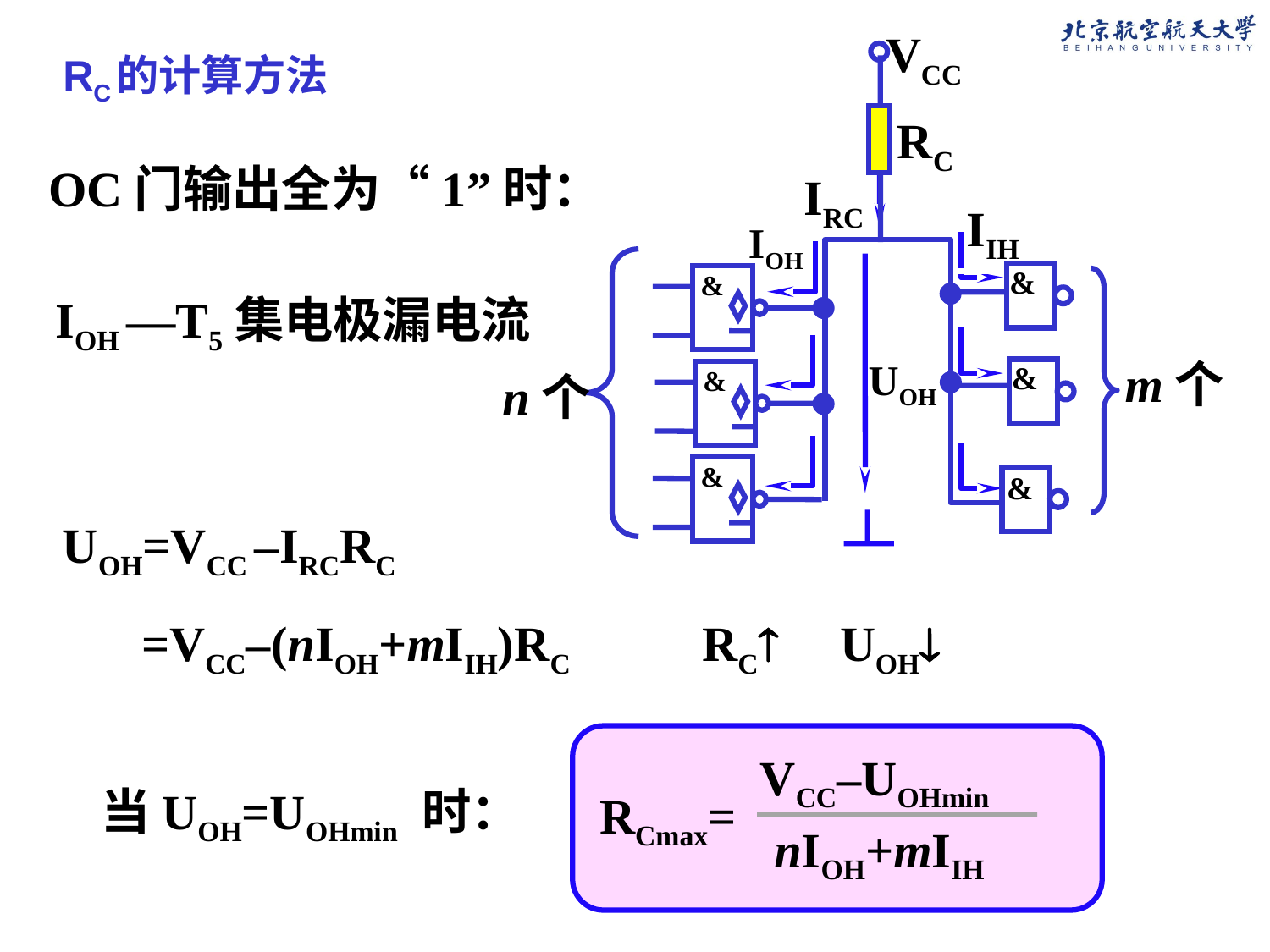

VCC

RC

&

m个
&

n个

&

&
&
&
# RC的计算方法
OC门输出全为“1”时：
IRC

IIH

IOH

UOH

IOH —T5集电极漏电流
UOH=VCC –IRCRC
RC↑     UOH↓
=VCC–(nIOH+mIIH)RC

VCC–UOHmin
RCmax=
nIOH+mIIH

当UOH=UOHmin 时：
6